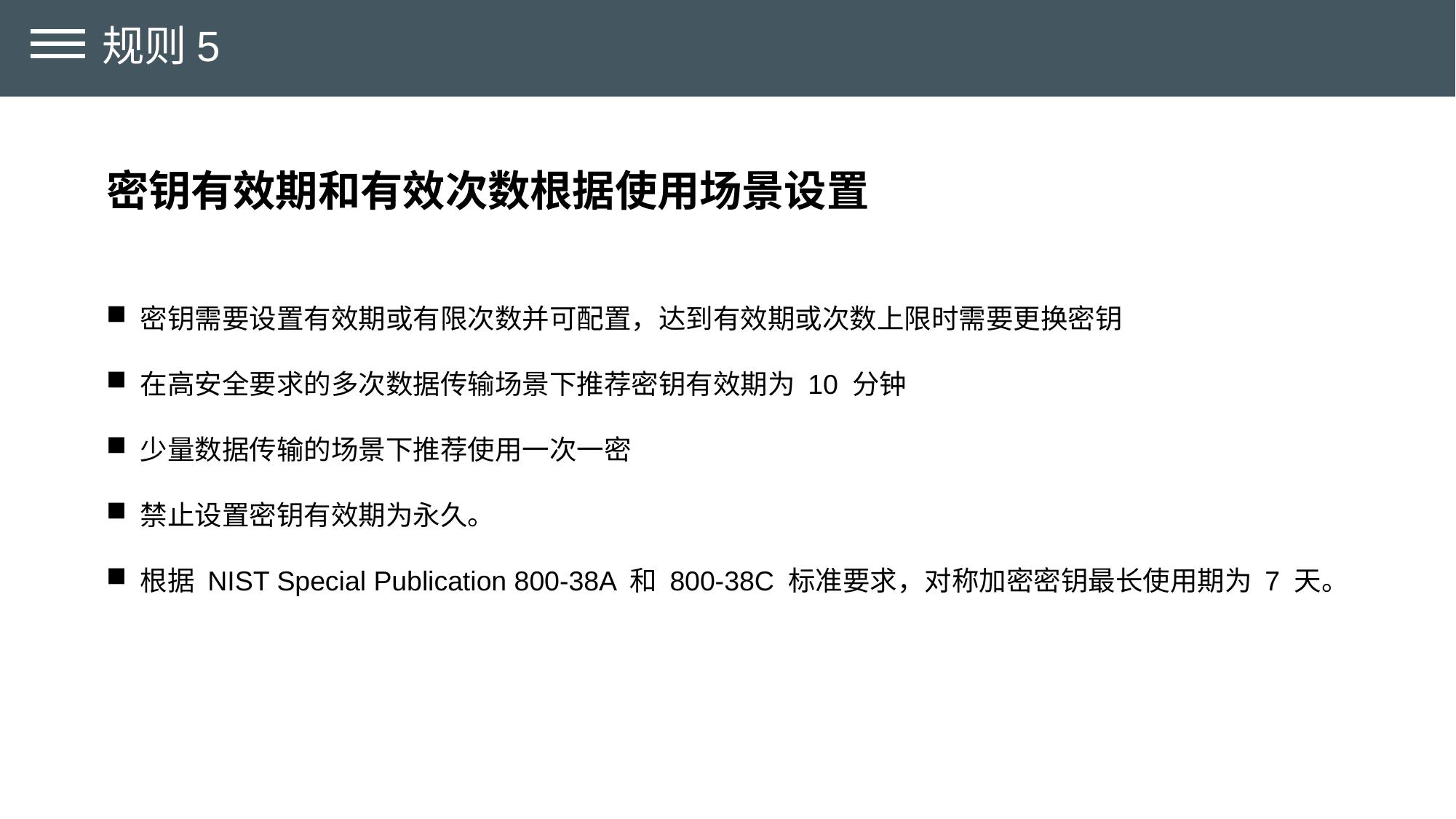

规则5
密钥有效期和有效次数根据使用场景设置
密钥需要设置有效期或有限次数并可配置，达到有效期或次数上限时需要更换密钥
在高安全要求的多次数据传输场景下推荐密钥有效期为 10 分钟
少量数据传输的场景下推荐使用一次一密
禁止设置密钥有效期为永久。
根据 NIST Special Publication 800-38A 和 800-38C 标准要求，对称加密密钥最长使用期为 7 天。